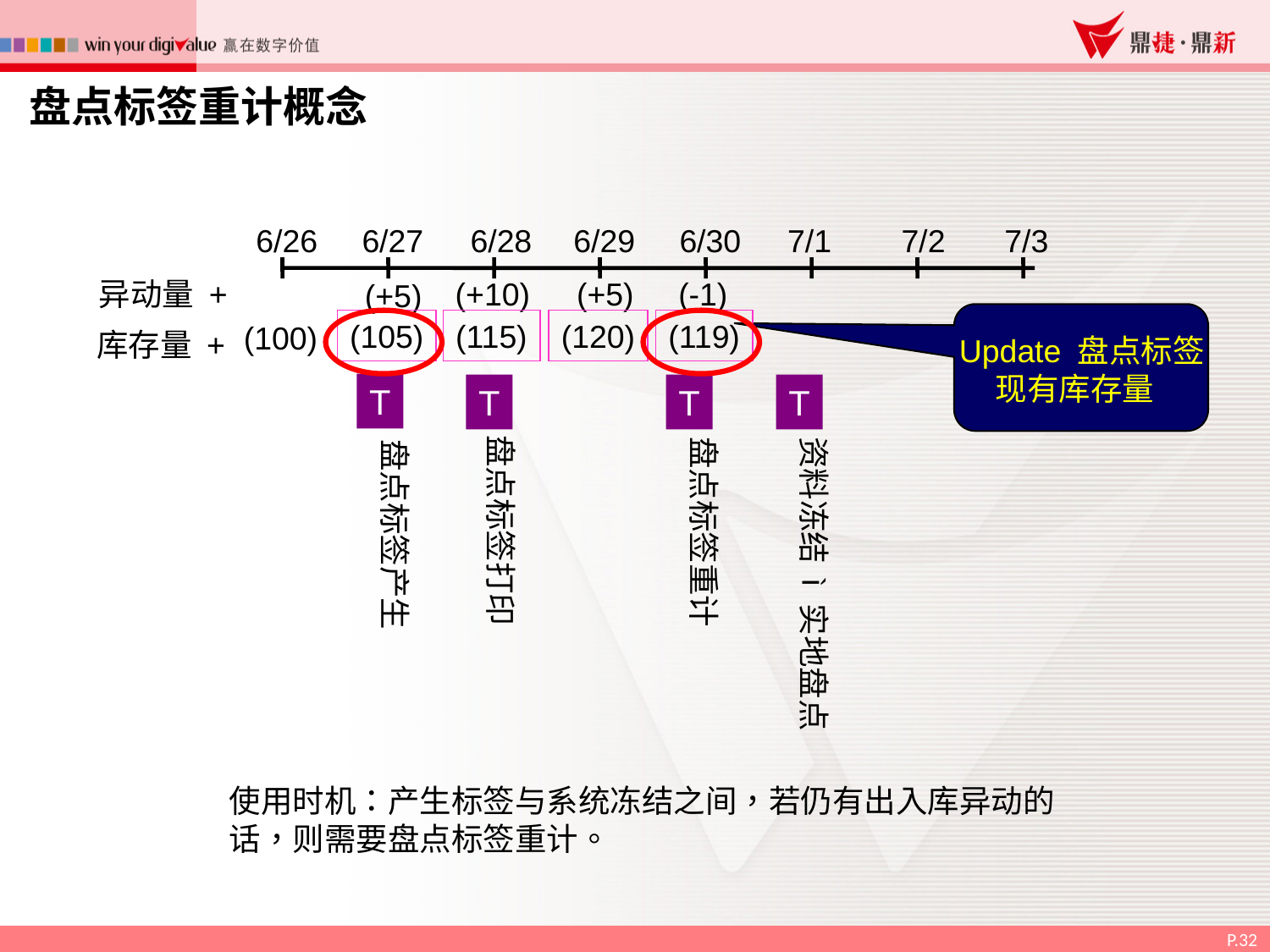

盘点标签重计概念
6/26
6/27
6/28
6/29
6/30
7/1
7/2
7/3

异动量 +

(+10)
(+5)
(-1)
(+5)

(105)
(115)
(120)

(119)

(100)
库存量 +

Update 盘点标签
    现有库存量
T
T
T
T
盘点标签打印
盘点标签重计
资料冻结 ì 实地盘点
盘点标签产生
使用时机：产生标签与系统冻结之间，若仍有出入库异动的话，则需要盘点标签重计。